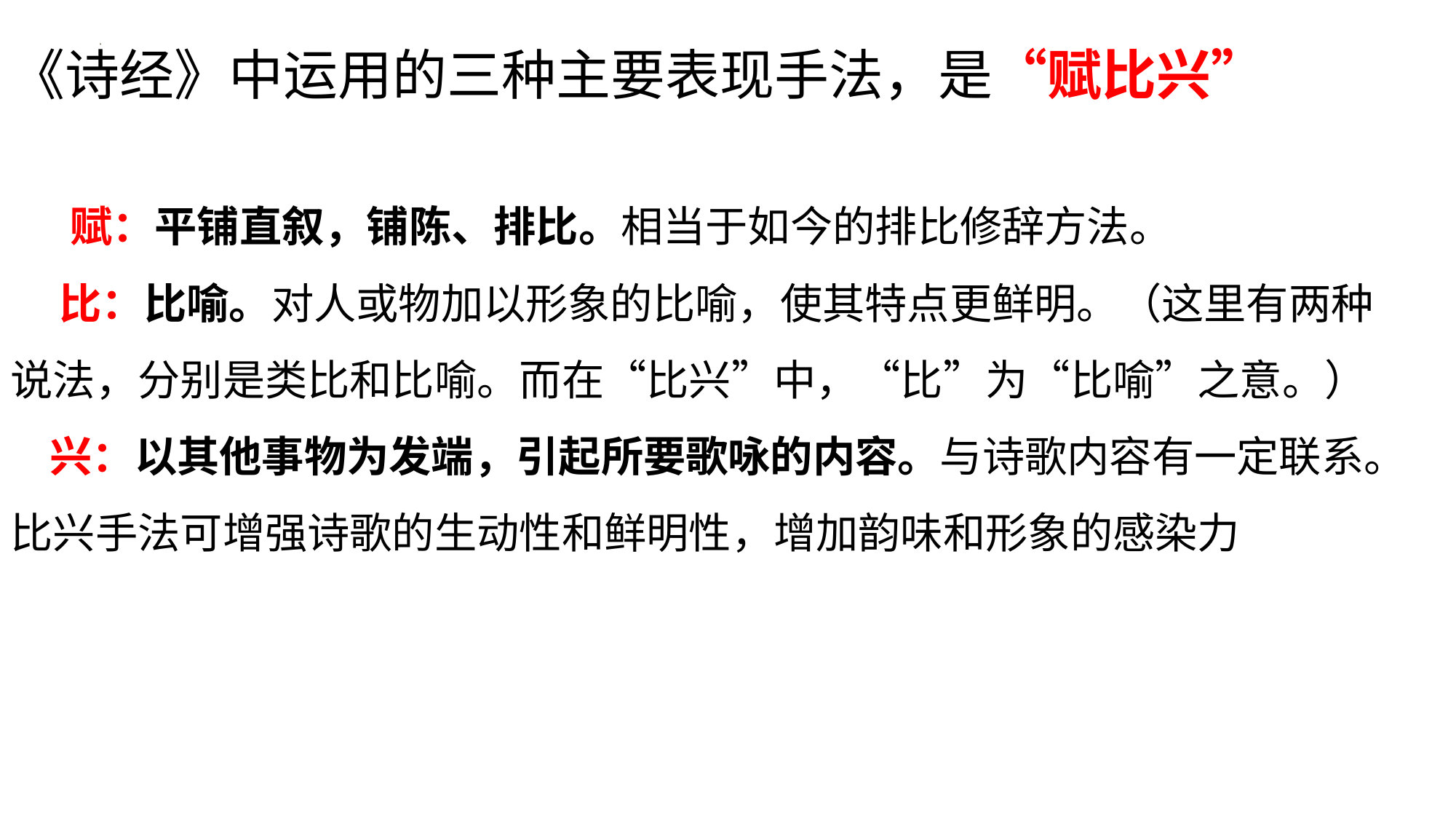

《诗经》中运用的三种主要表现手法，是“赋比兴”

     赋：平铺直叙，铺陈、排比。相当于如今的排比修辞方法。
    比：比喻。对人或物加以形象的比喻，使其特点更鲜明。（这里有两种说法，分别是类比和比喻。而在“比兴”中，“比”为“比喻”之意。）
   兴：以其他事物为发端，引起所要歌咏的内容。与诗歌内容有一定联系。比兴手法可增强诗歌的生动性和鲜明性，增加韵味和形象的感染力